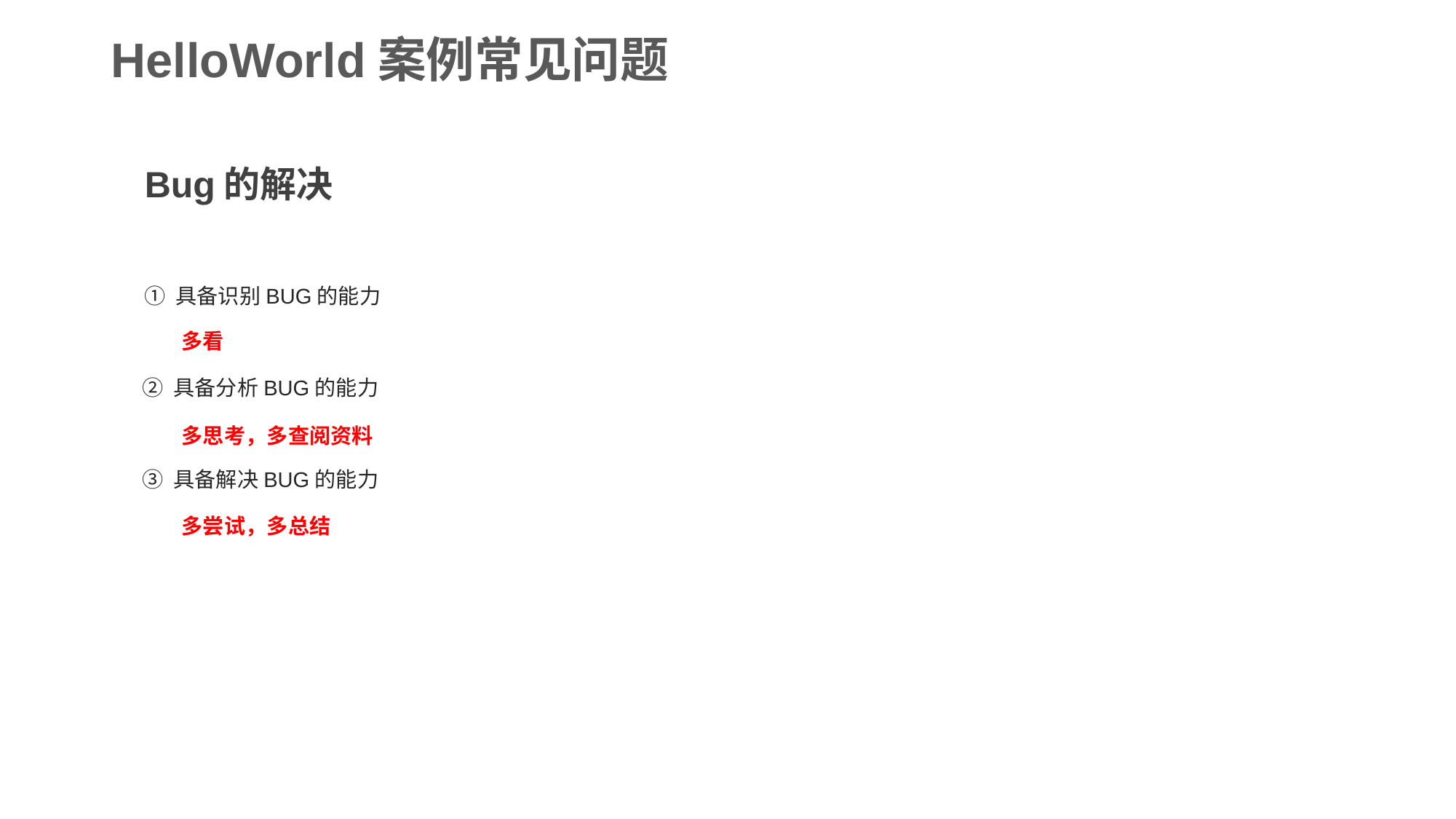

HelloWorld案例常见问题
Bug的解决
① 具备识别BUG的能力
多看
② 具备分析BUG的能力
多思考，多查阅资料
③ 具备解决BUG的能力
多尝试，多总结